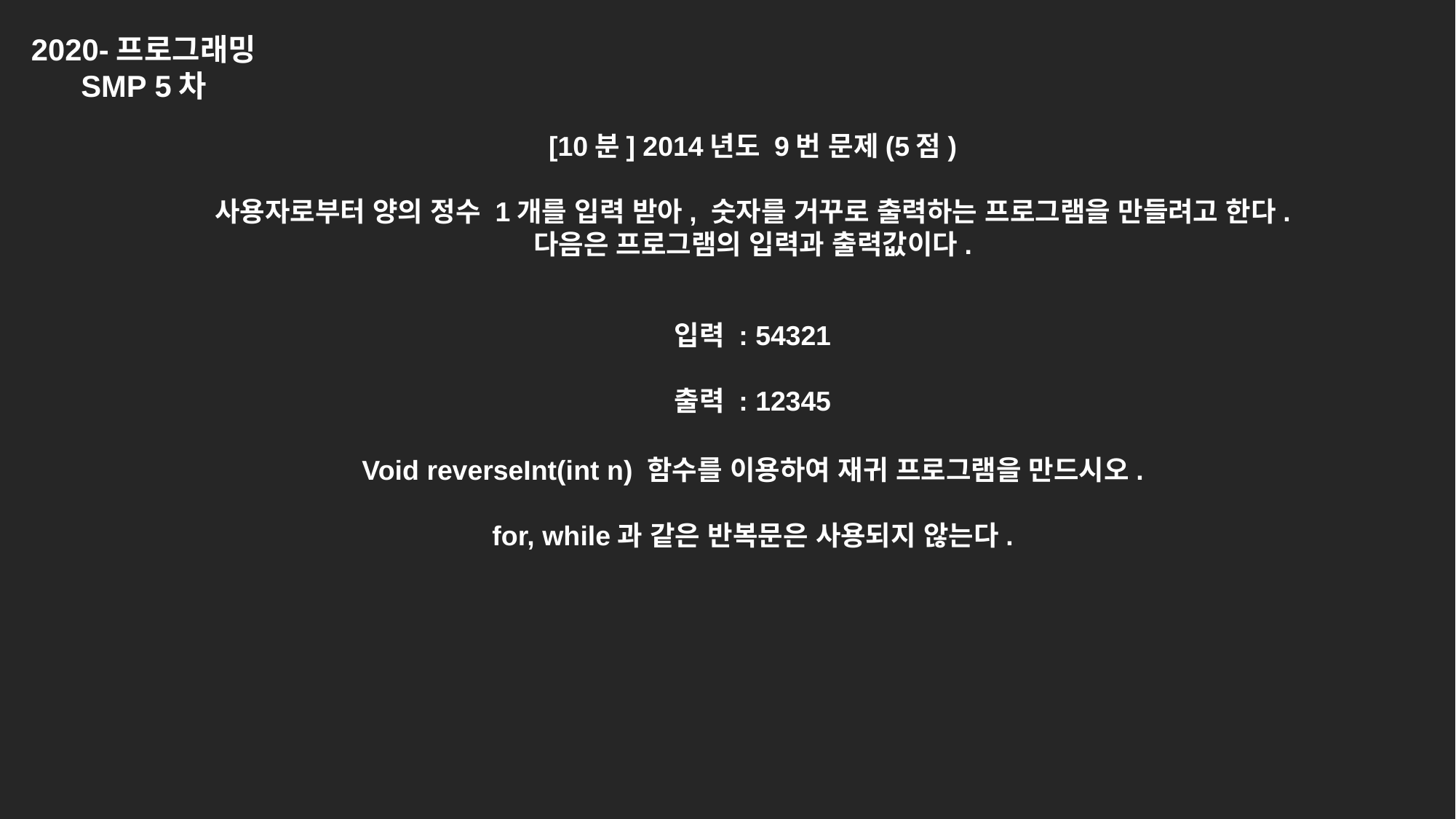

2020-프로그래밍
SMP 5차

[10분] 2014년도 9번 문제(5점)

사용자로부터 양의 정수 1개를 입력 받아, 숫자를 거꾸로 출력하는 프로그램을 만들려고 한다.
다음은 프로그램의 입력과 출력값이다.
입력 : 54321

출력 : 12345
Void reverseInt(int n) 함수를 이용하여 재귀 프로그램을 만드시오.

for, while과 같은 반복문은 사용되지 않는다.